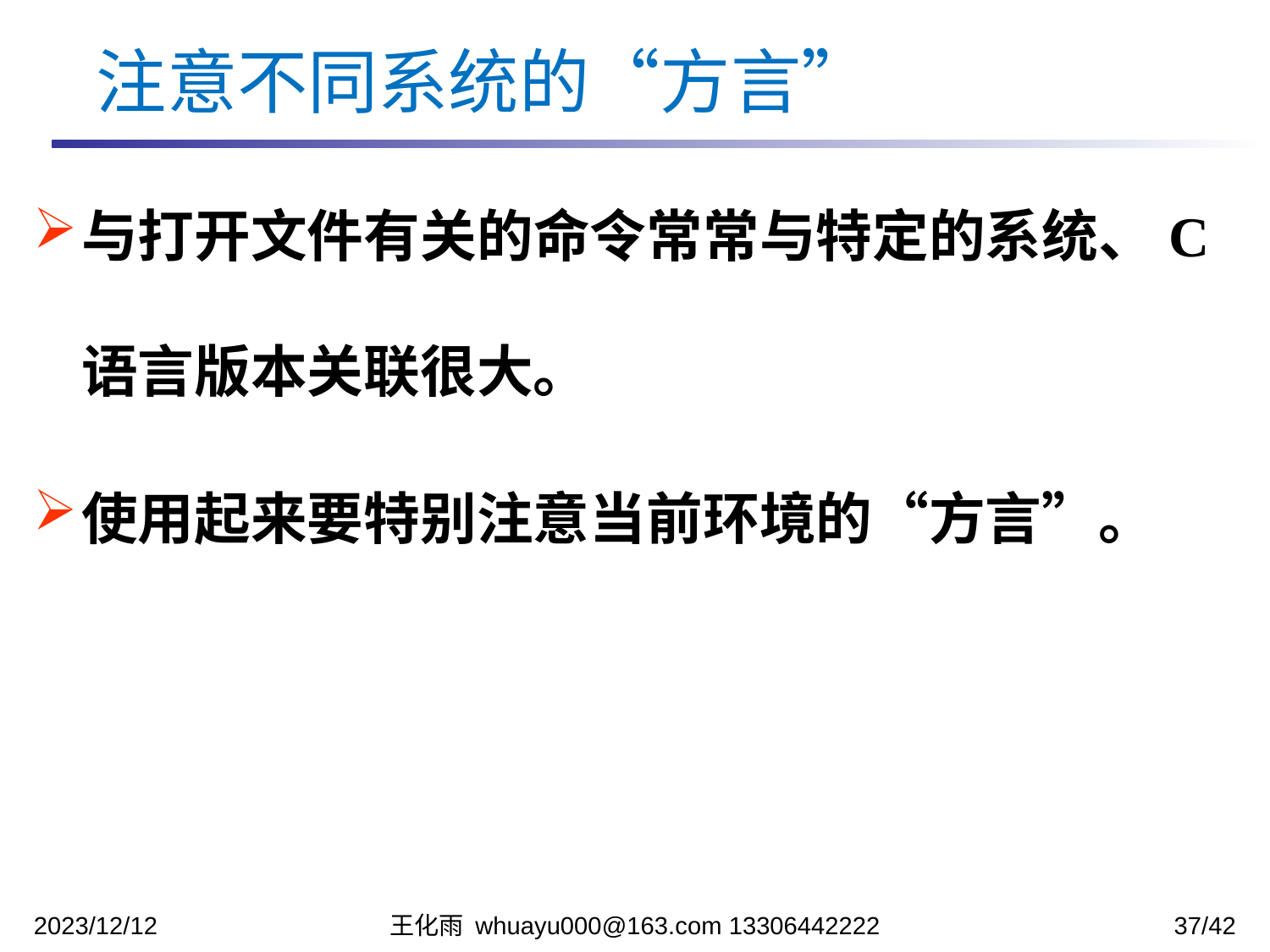

注意不同系统的“方言”
与打开文件有关的命令常常与特定的系统、C语言版本关联很大。
使用起来要特别注意当前环境的“方言”。
2023/12/12
王化雨 whuayu000@163.com 13306442222
37/42